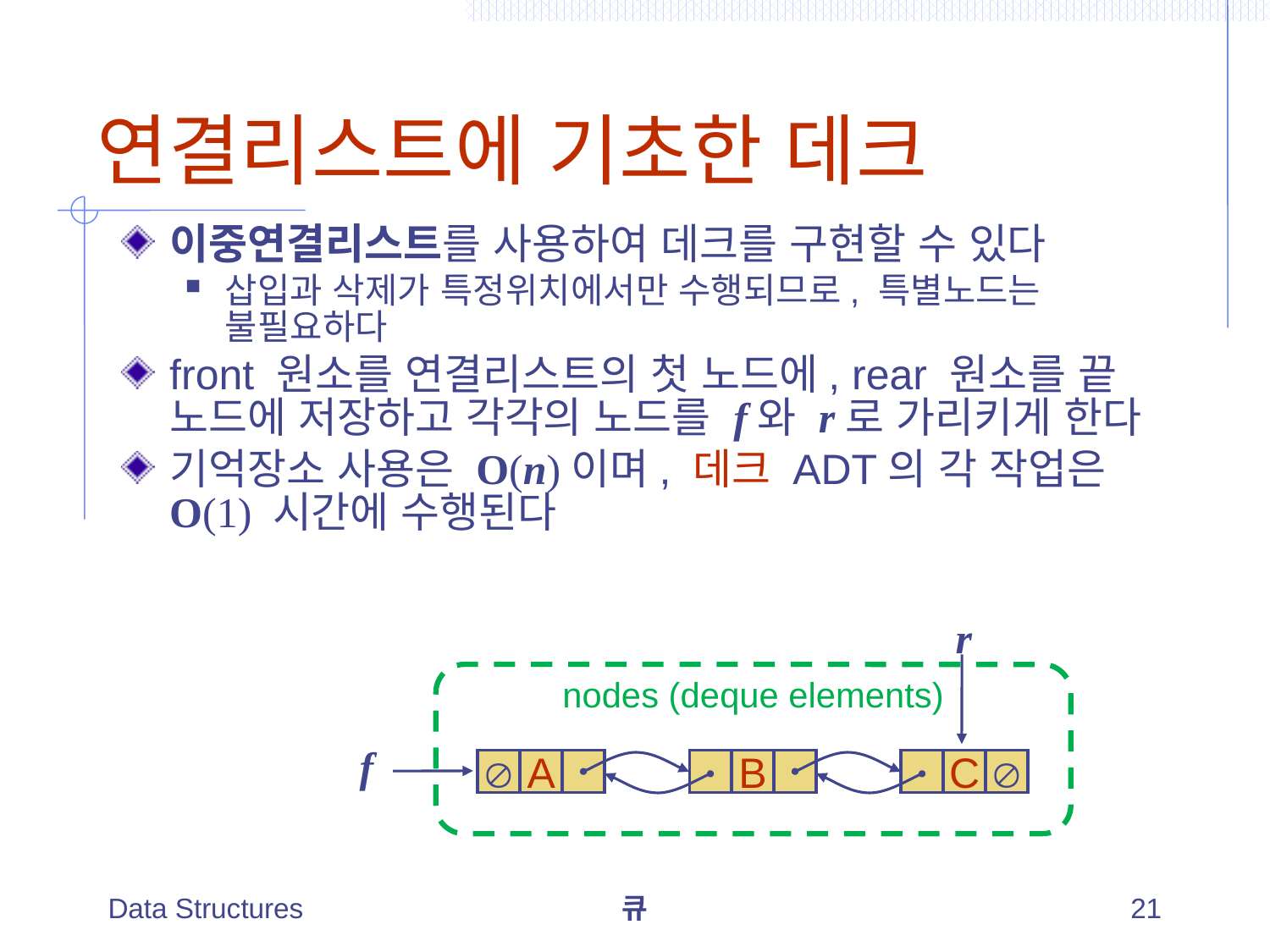

# 연결리스트에 기초한 데크
이중연결리스트를 사용하여 데크를 구현할 수 있다
삽입과 삭제가 특정위치에서만 수행되므로, 특별노드는 불필요하다
front 원소를 연결리스트의 첫 노드에, rear 원소를 끝 노드에 저장하고 각각의 노드를 f와 r로 가리키게 한다
기억장소 사용은 O(n)이며, 데크 ADT의 각 작업은 O(1) 시간에 수행된다
r
nodes (deque elements)
f
∅
A

B

C
∅

Data Structures
큐
21